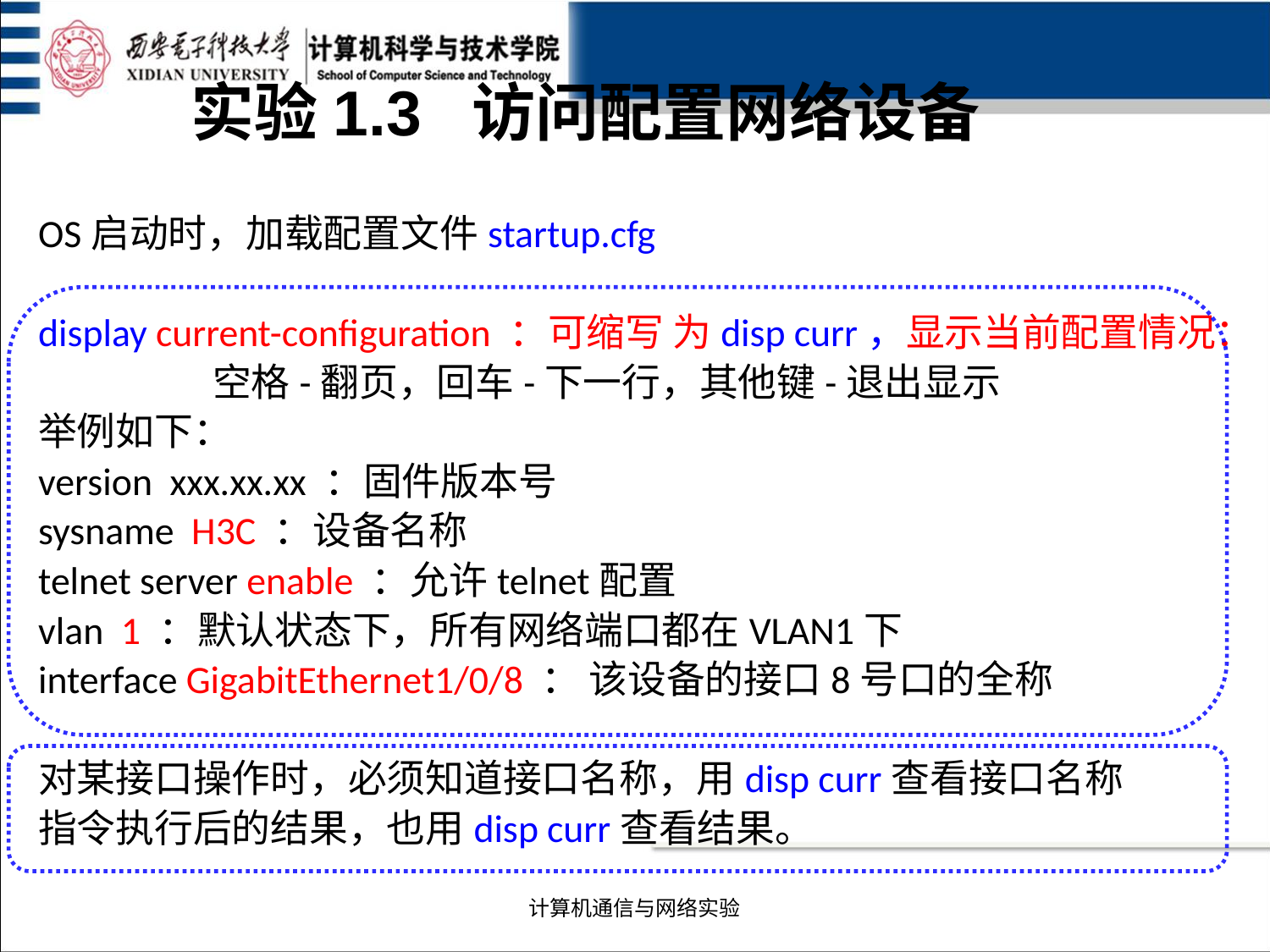

实验1.3  访问配置网络设备
OS启动时，加载配置文件startup.cfg

display current-configuration ：可缩写 为disp curr，显示当前配置情况：
                   空格-翻页，回车-下一行，其他键-退出显示
举例如下：
version  xxx.xx.xx ：固件版本号
sysname  H3C ：设备名称
telnet server enable ：允许telnet配置
vlan  1 ：默认状态下，所有网络端口都在VLAN1下
interface GigabitEthernet1/0/8 ： 该设备的接口8号口的全称

对某接口操作时，必须知道接口名称，用disp curr查看接口名称
指令执行后的结果，也用disp curr查看结果。

计算机通信与网络实验